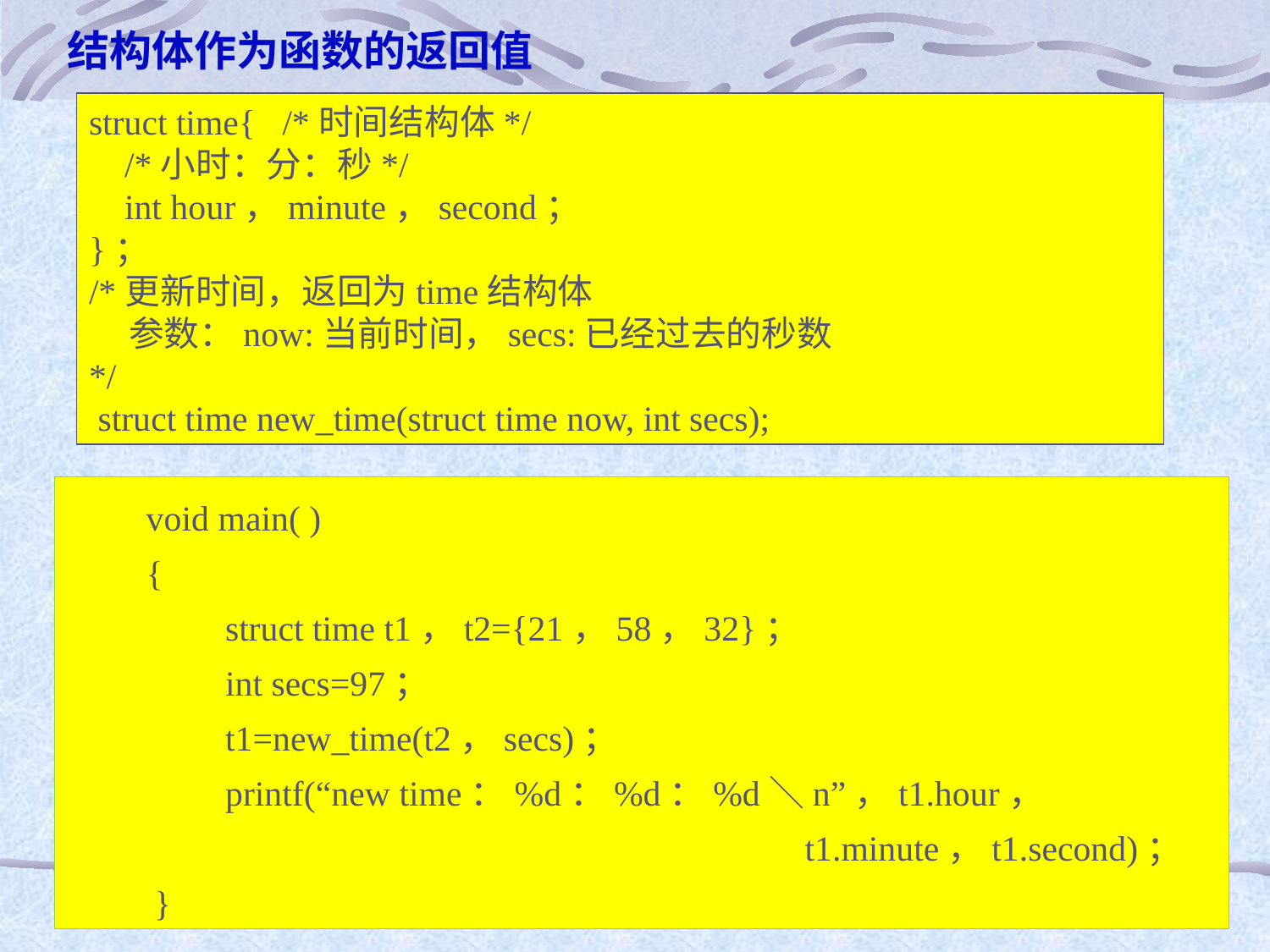

结构体作为函数的返回值
struct time{   /*时间结构体*/
    /*小时：分：秒*/
    int hour，minute，second；
}；
/*更新时间，返回为time结构体
    参数：now:当前时间，secs:已经过去的秒数
*/
 struct time new_time(struct time now, int secs);
　　void main( )
　　{
        　　 struct time t1，t2={21，58，32}；
         　　int secs=97；
         　　t1=new_time(t2，secs)；
        　　 printf(“new time：%d：%d：%d＼n”，t1.hour，
                                                                                   t1.minute，t1.second)；
　　 }